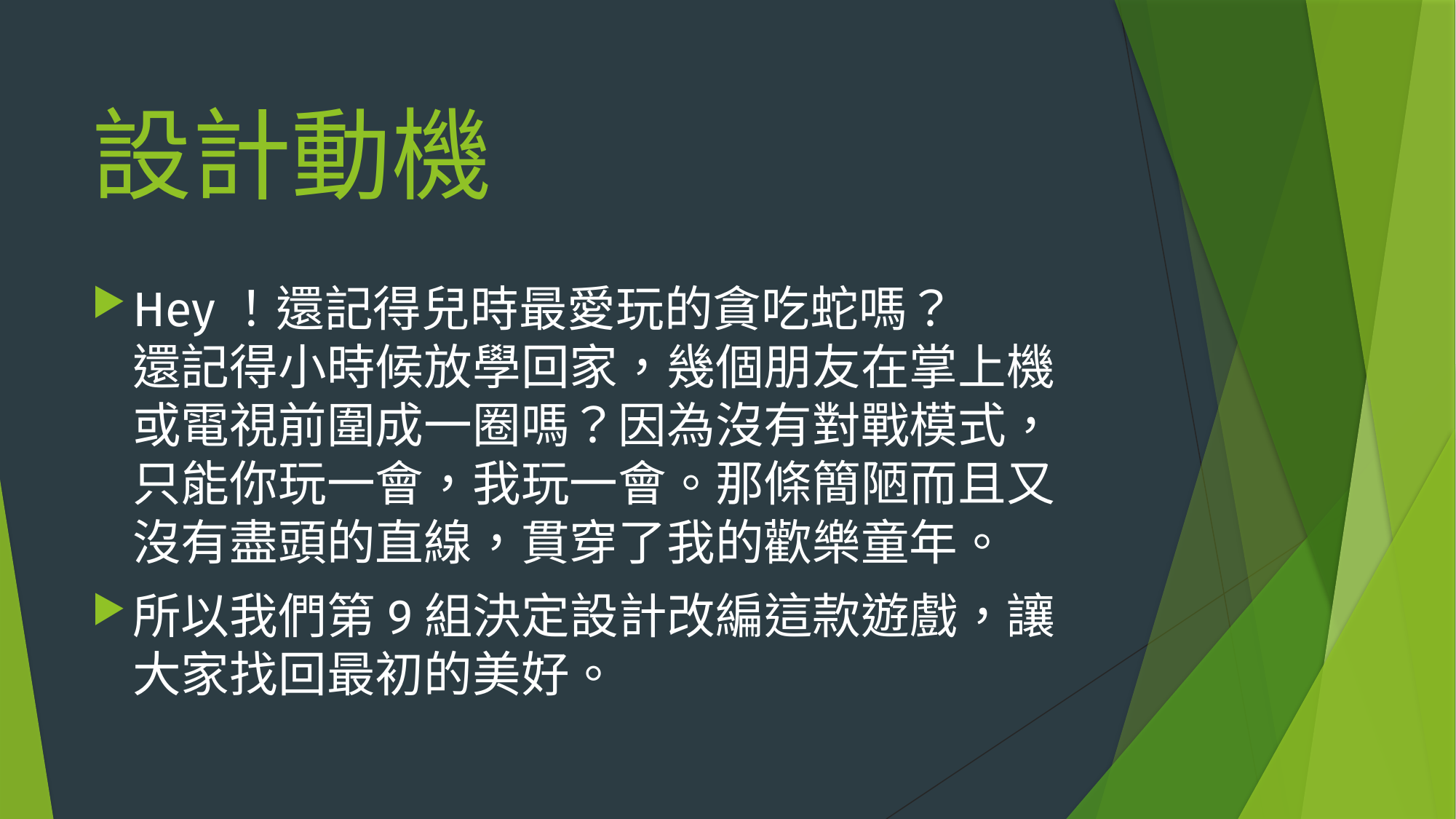

# 設計動機
Hey！還記得兒時最愛玩的貪吃蛇嗎？
還記得小時候放學回家，幾個朋友在掌上機或電視前圍成一圈嗎？因為沒有對戰模式，只能你玩一會，我玩一會。那條簡陋而且又沒有盡頭的直線，貫穿了我的歡樂童年。
所以我們第9組決定設計改編這款遊戲，讓大家找回最初的美好。